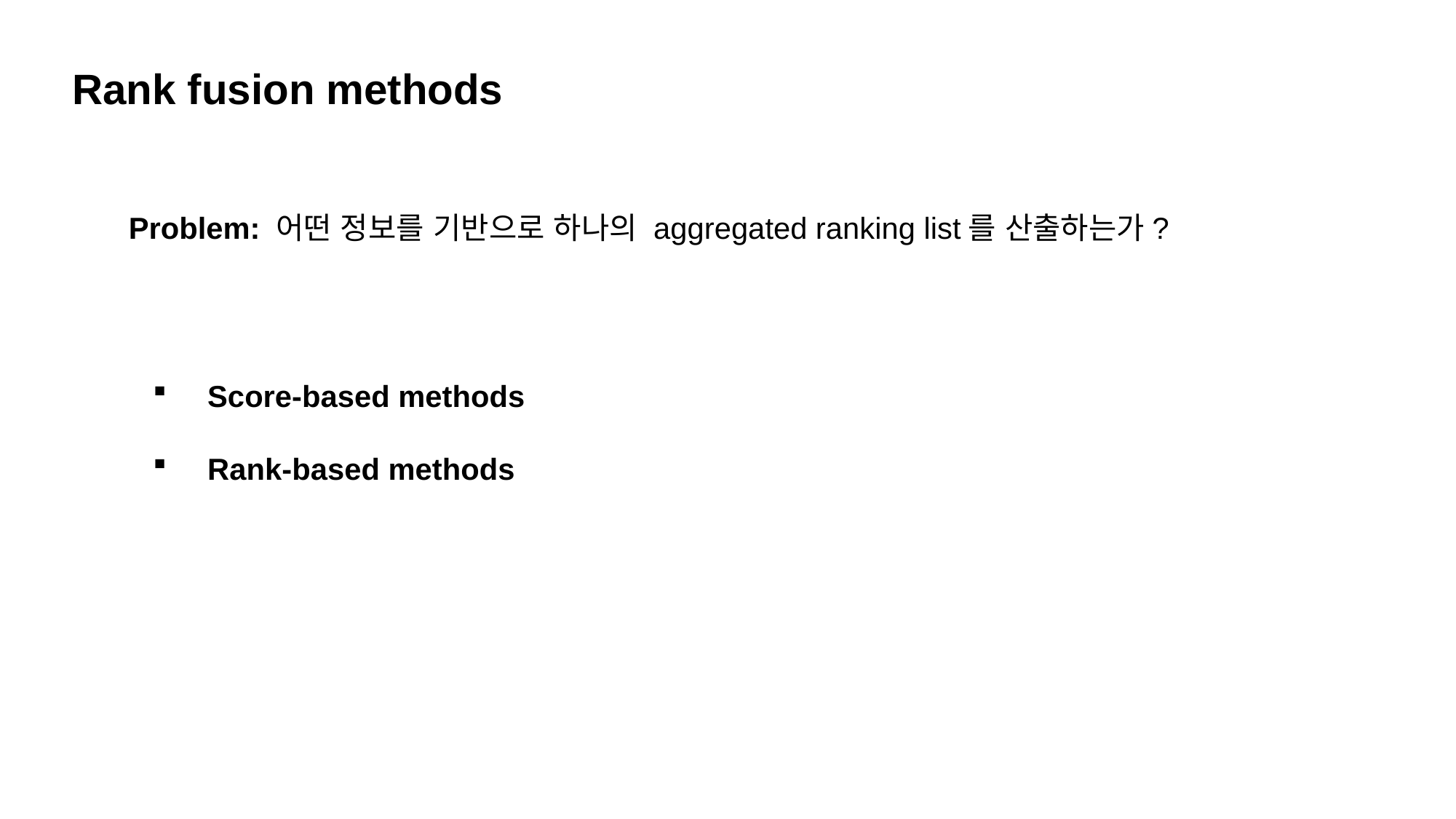

Rank fusion methods

Problem: 어떤 정보를 기반으로 하나의 aggregated ranking list를 산출하는가?
Score-based methods
Rank-based methods